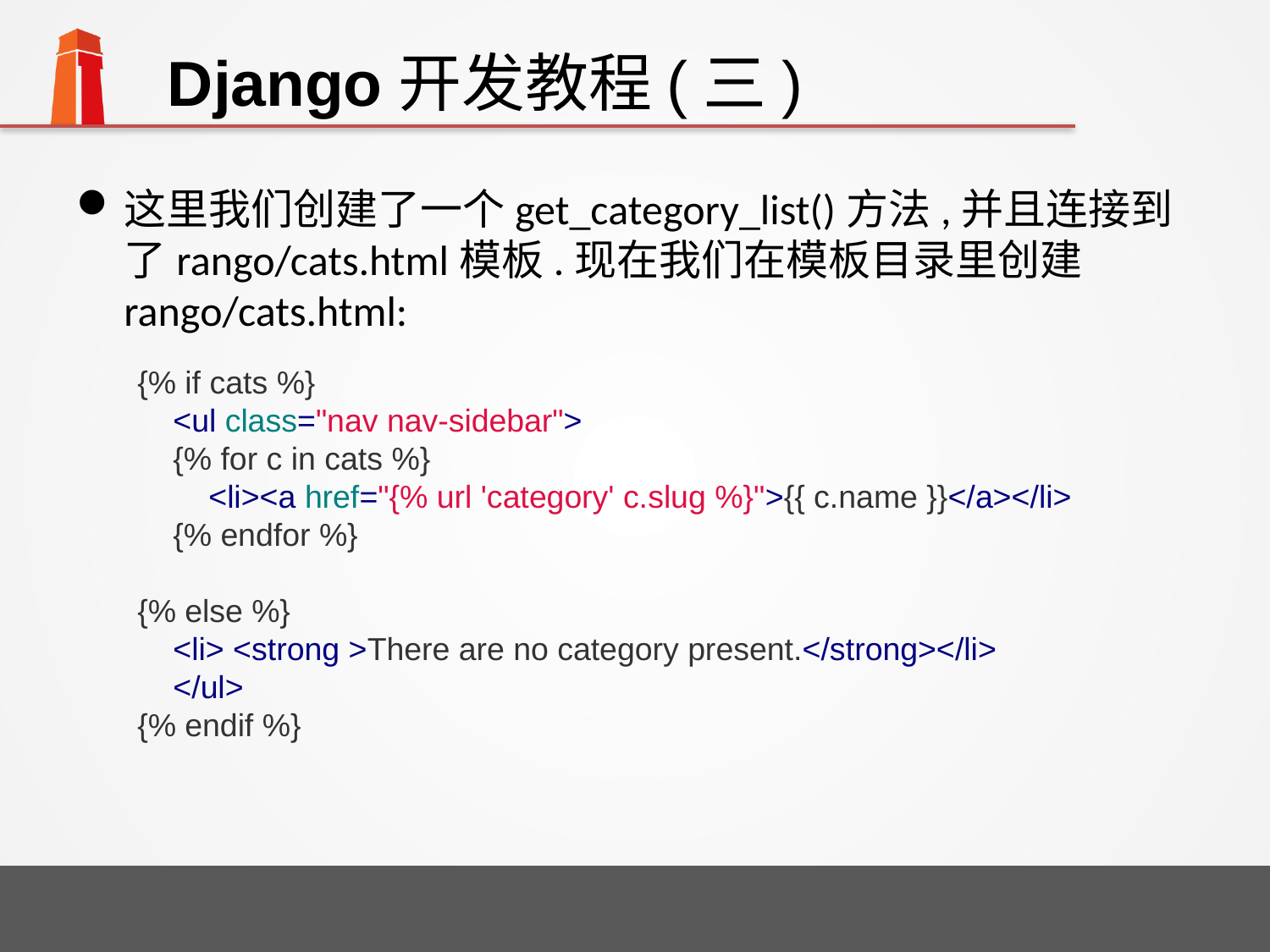

# Django开发教程(三)
这里我们创建了一个get_category_list()方法,并且连接到了rango/cats.html模板.现在我们在模板目录里创建rango/cats.html:
{% if cats %}
    <ul class="nav nav-sidebar">
    {% for c in cats %}
        <li><a href="{% url 'category' c.slug %}">{{ c.name }}</a></li>
    {% endfor %}

{% else %}
    <li> <strong >There are no category present.</strong></li>
    </ul>
{% endif %}